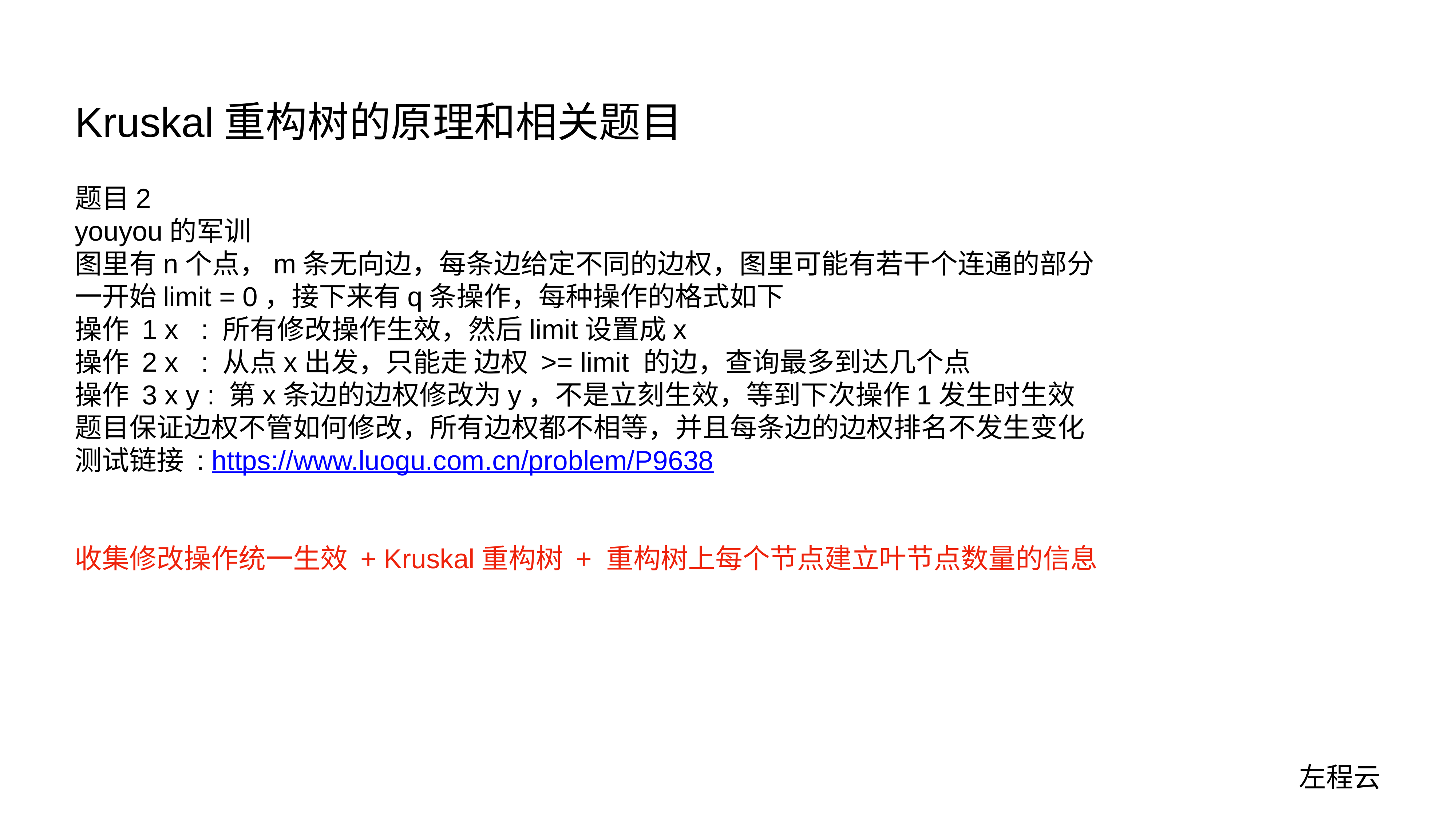

# Kruskal重构树的原理和相关题目
题目2
youyou的军训
图里有n个点，m条无向边，每条边给定不同的边权，图里可能有若干个连通的部分
一开始limit = 0，接下来有q条操作，每种操作的格式如下
操作 1 x   : 所有修改操作生效，然后limit设置成x
操作 2 x   : 从点x出发，只能走 边权 >= limit 的边，查询最多到达几个点
操作 3 x y : 第x条边的边权修改为y，不是立刻生效，等到下次操作1发生时生效
题目保证边权不管如何修改，所有边权都不相等，并且每条边的边权排名不发生变化
测试链接 : https://www.luogu.com.cn/problem/P9638

收集修改操作统一生效 + Kruskal重构树 + 重构树上每个节点建立叶节点数量的信息
左程云